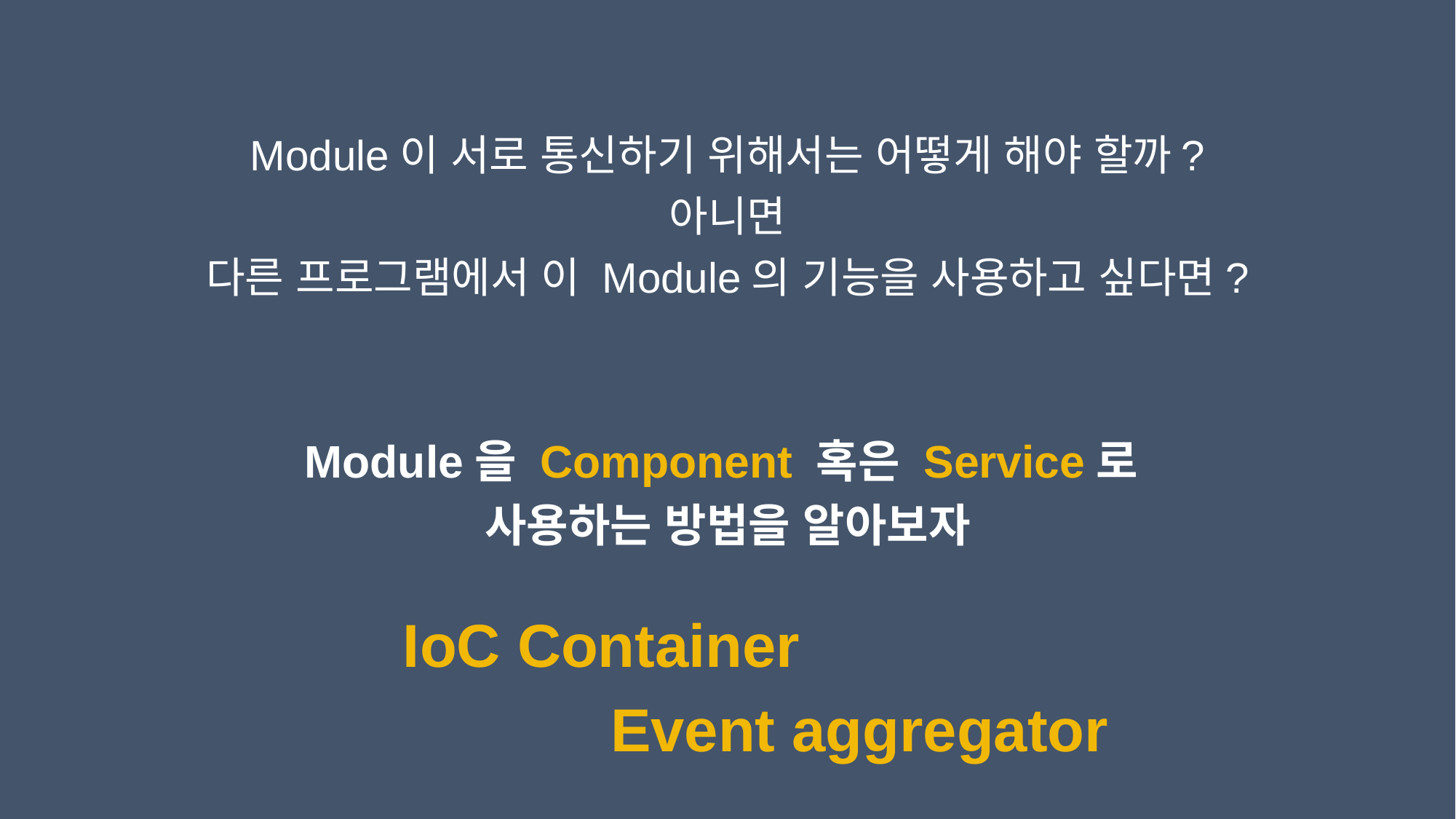

Module이 서로 통신하기 위해서는 어떻게 해야 할까?
아니면
다른 프로그램에서 이 Module의 기능을 사용하고 싶다면?

Module을 Component 혹은 Service로
사용하는 방법을 알아보자
IoC Container
Event aggregator